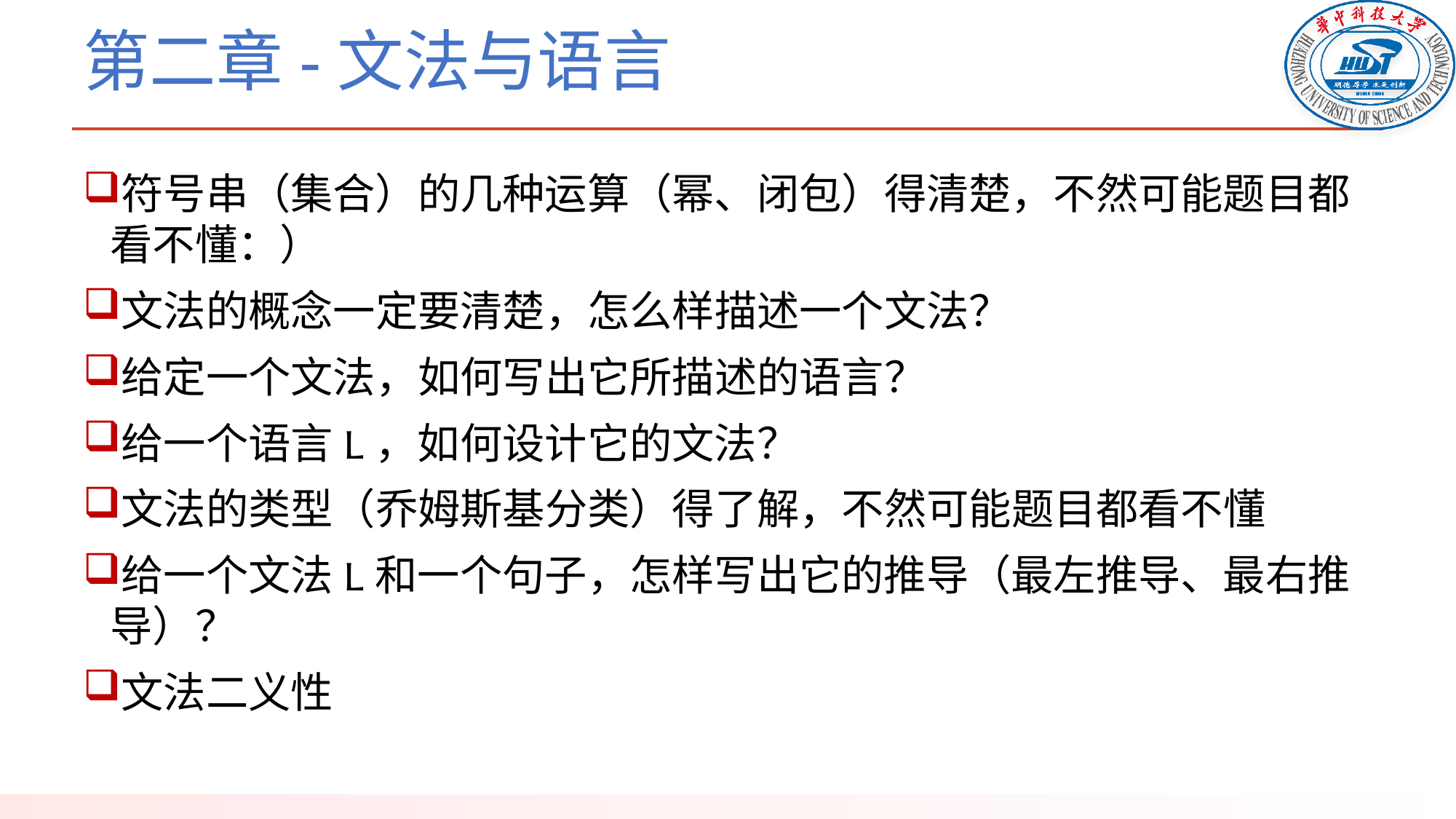

# 第二章-文法与语言
符号串（集合）的几种运算（幂、闭包）得清楚，不然可能题目都看不懂：）
文法的概念一定要清楚，怎么样描述一个文法？
给定一个文法，如何写出它所描述的语言？
给一个语言L，如何设计它的文法？
文法的类型（乔姆斯基分类）得了解，不然可能题目都看不懂
给一个文法L和一个句子，怎样写出它的推导（最左推导、最右推导）？
文法二义性